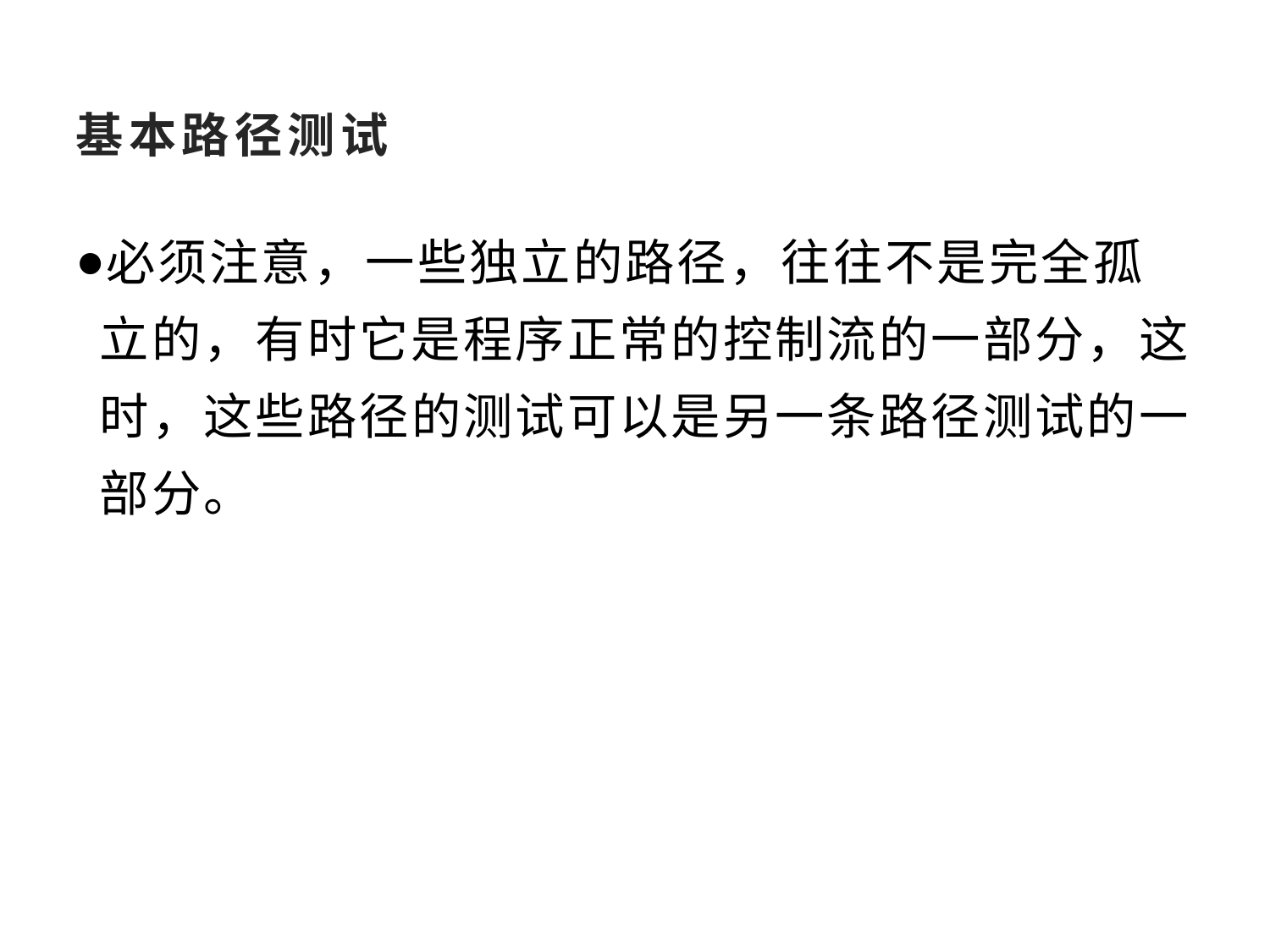

基本路径测试
必须注意，一些独立的路径，往往不是完全孤立的，有时它是程序正常的控制流的一部分，这时，这些路径的测试可以是另一条路径测试的一部分。